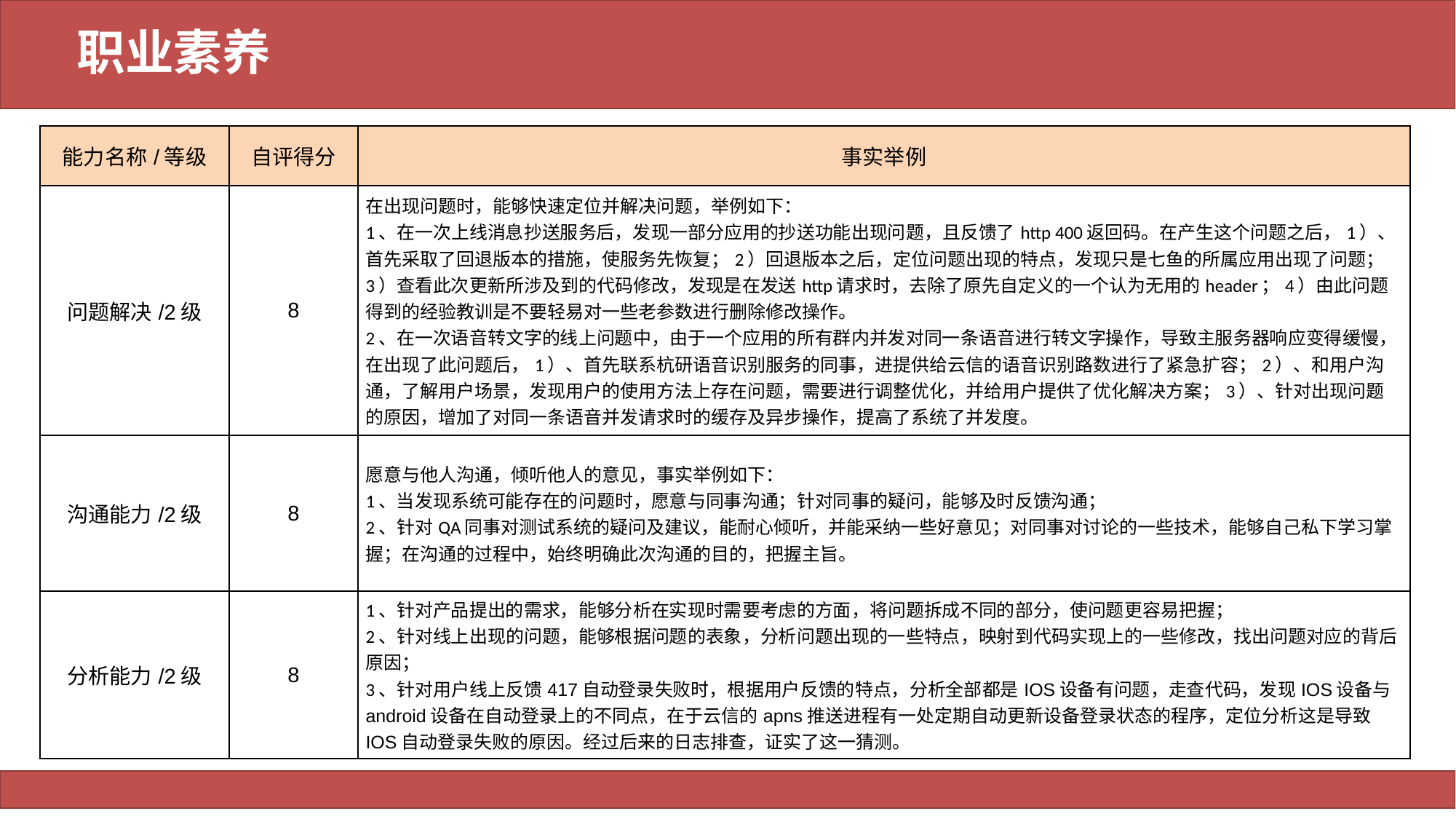

# 职业素养
| 能力名称/等级 | 自评得分 | 事实举例 |
| --- | --- | --- |
| 问题解决/2级 | 8 | 在出现问题时，能够快速定位并解决问题，举例如下： 1、在一次上线消息抄送服务后，发现一部分应用的抄送功能出现问题，且反馈了http 400返回码。在产生这个问题之后，1）、首先采取了回退版本的措施，使服务先恢复；2）回退版本之后，定位问题出现的特点，发现只是七鱼的所属应用出现了问题；3）查看此次更新所涉及到的代码修改，发现是在发送http请求时，去除了原先自定义的一个认为无用的header；4）由此问题得到的经验教训是不要轻易对一些老参数进行删除修改操作。 2、在一次语音转文字的线上问题中，由于一个应用的所有群内并发对同一条语音进行转文字操作，导致主服务器响应变得缓慢，在出现了此问题后，1）、首先联系杭研语音识别服务的同事，进提供给云信的语音识别路数进行了紧急扩容；2）、和用户沟通，了解用户场景，发现用户的使用方法上存在问题，需要进行调整优化，并给用户提供了优化解决方案；3）、针对出现问题的原因，增加了对同一条语音并发请求时的缓存及异步操作，提高了系统了并发度。 |
| 沟通能力/2级 | 8 | 愿意与他人沟通，倾听他人的意见，事实举例如下： 1、当发现系统可能存在的问题时，愿意与同事沟通；针对同事的疑问，能够及时反馈沟通； 2、针对QA同事对测试系统的疑问及建议，能耐心倾听，并能采纳一些好意见；对同事对讨论的一些技术，能够自己私下学习掌握；在沟通的过程中，始终明确此次沟通的目的，把握主旨。 |
| 分析能力/2级 | 8 | 1、针对产品提出的需求，能够分析在实现时需要考虑的方面，将问题拆成不同的部分，使问题更容易把握； 2、针对线上出现的问题，能够根据问题的表象，分析问题出现的一些特点，映射到代码实现上的一些修改，找出问题对应的背后原因； 3、针对用户线上反馈417自动登录失败时，根据用户反馈的特点，分析全部都是IOS设备有问题，走查代码，发现IOS设备与android设备在自动登录上的不同点，在于云信的apns推送进程有一处定期自动更新设备登录状态的程序，定位分析这是导致IOS自动登录失败的原因。经过后来的日志排查，证实了这一猜测。 |